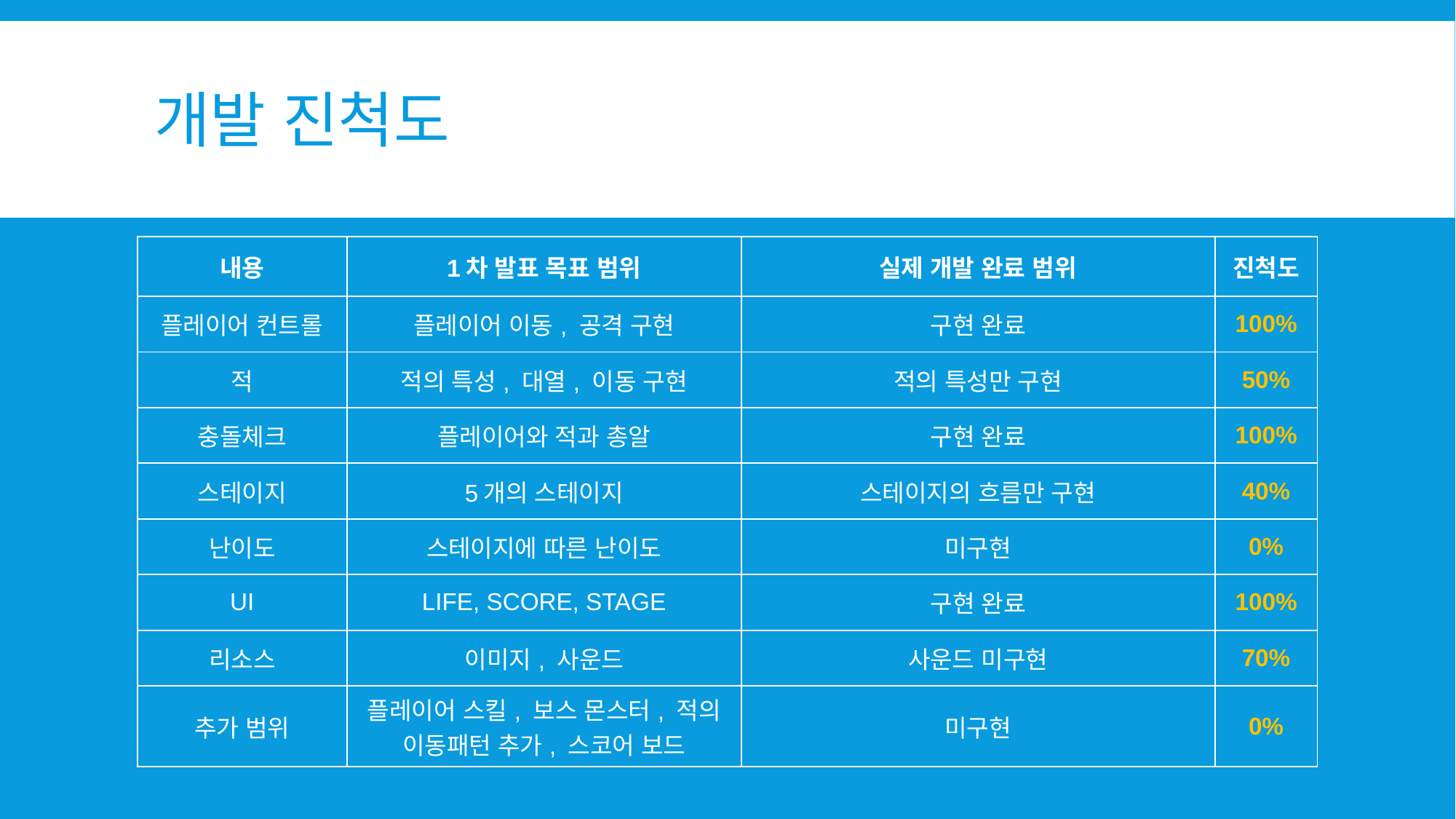

# 개발 진척도
| 내용 | 1차 발표 목표 범위 | 실제 개발 완료 범위 | 진척도 |
| --- | --- | --- | --- |
| 플레이어 컨트롤 | 플레이어 이동, 공격 구현 | 구현 완료 | 100% |
| 적 | 적의 특성, 대열, 이동 구현 | 적의 특성만 구현 | 50% |
| 충돌체크 | 플레이어와 적과 총알 | 구현 완료 | 100% |
| 스테이지 | 5개의 스테이지 | 스테이지의 흐름만 구현 | 40% |
| 난이도 | 스테이지에 따른 난이도 | 미구현 | 0% |
| UI | LIFE, SCORE, STAGE | 구현 완료 | 100% |
| 리소스 | 이미지, 사운드 | 사운드 미구현 | 70% |
| 추가 범위 | 플레이어 스킬, 보스 몬스터, 적의 이동패턴 추가, 스코어 보드 | 미구현 | 0% |